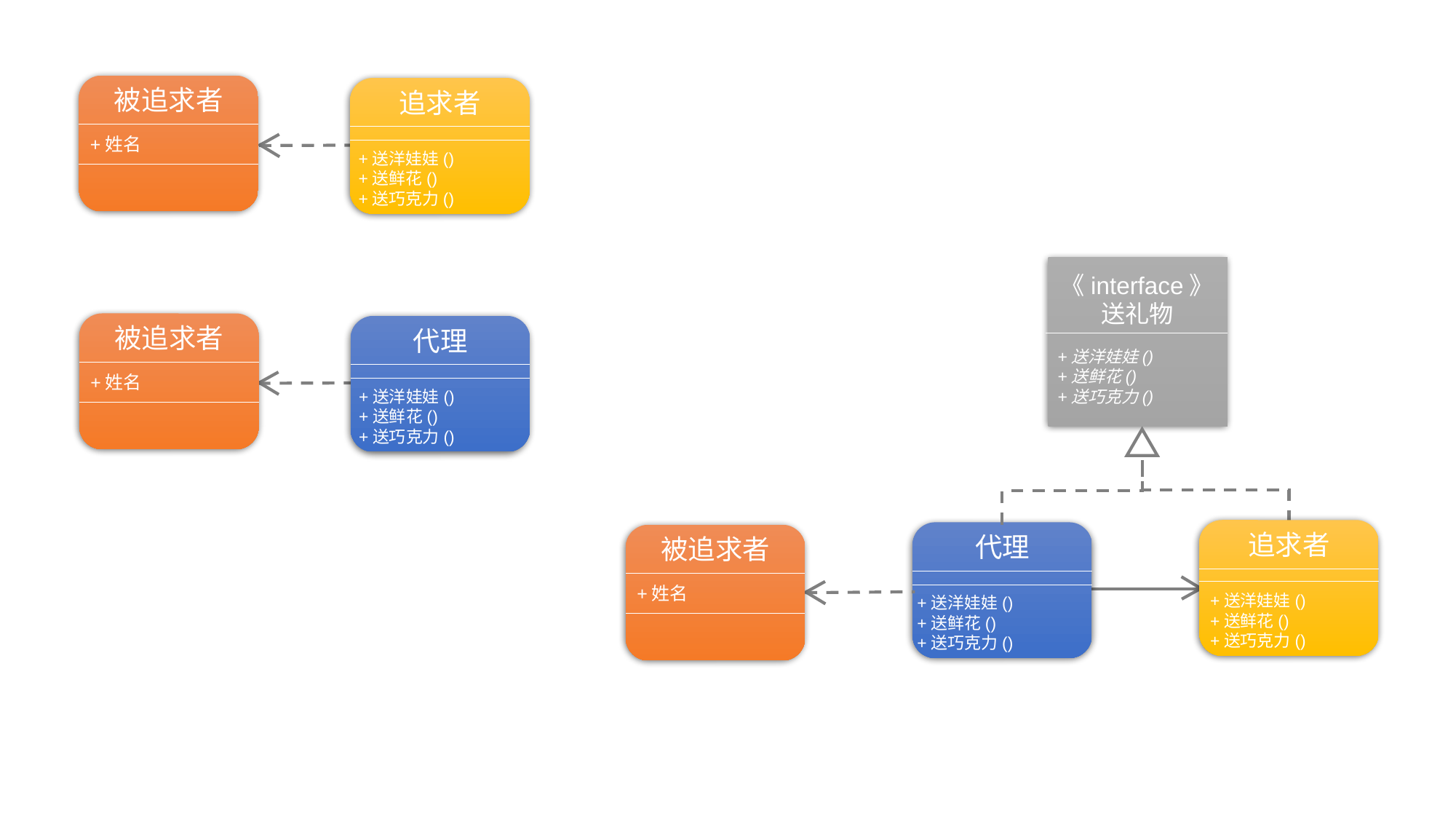

被追求者

追求者
+姓名
+送洋娃娃()
+送鲜花()
+送巧克力()

《interface》
送礼物

被追求者

代理
+送洋娃娃()
+送鲜花()
+送巧克力()
+姓名
+送洋娃娃()
+送鲜花()
+送巧克力()

追求者
+送洋娃娃()
+送鲜花()
+送巧克力()

代理

被追求者
+姓名
+送洋娃娃()
+送鲜花()
+送巧克力()